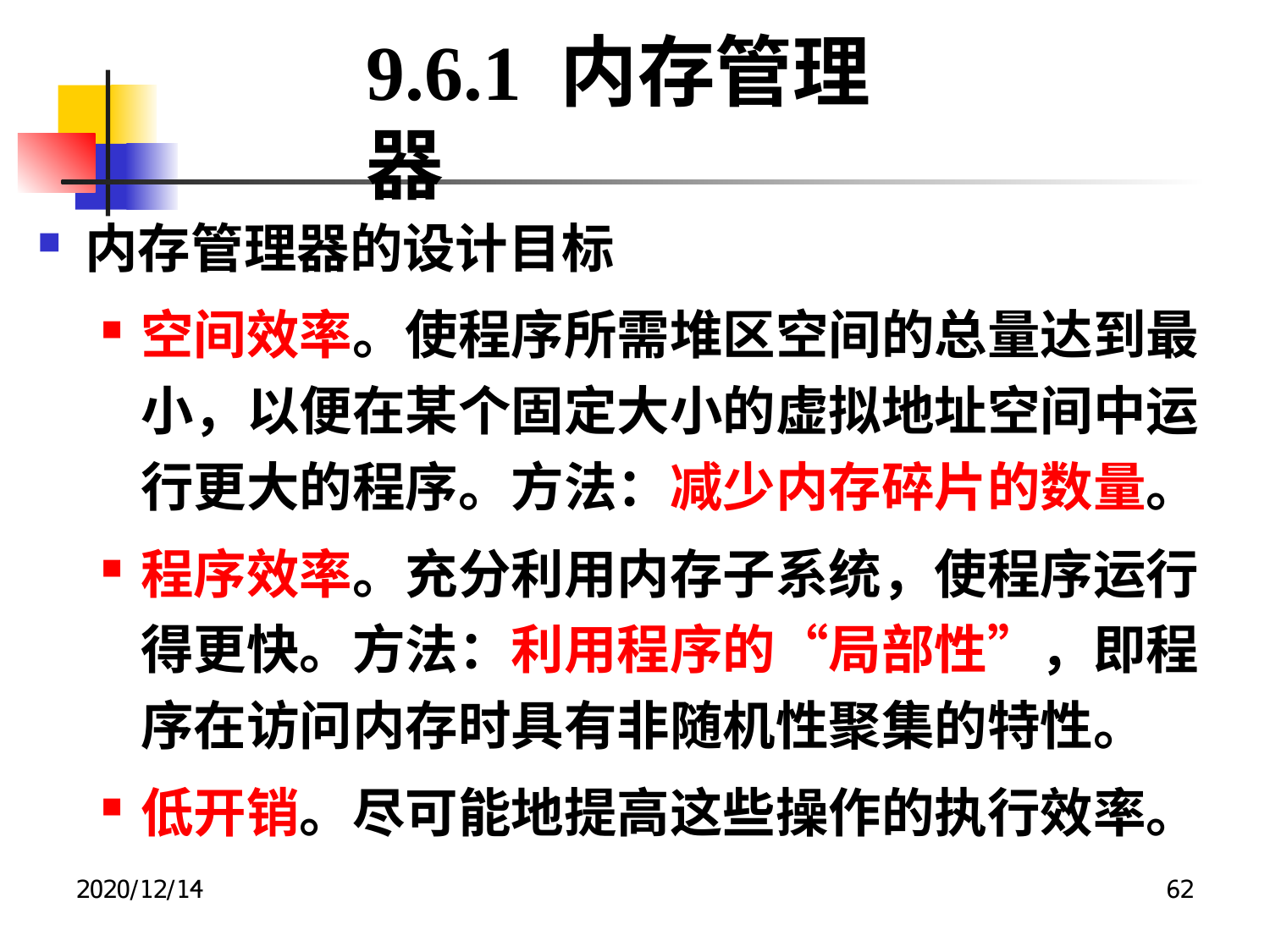

9.6.1 内存管理器
内存管理器的设计目标
空间效率。使程序所需堆区空间的总量达到最小，以便在某个固定大小的虚拟地址空间中运行更大的程序。方法：减少内存碎片的数量。
程序效率。充分利用内存子系统，使程序运行得更快。方法：利用程序的“局部性”，即程序在访问内存时具有非随机性聚集的特性。
低开销。尽可能地提高这些操作的执行效率。
2020/12/14
62